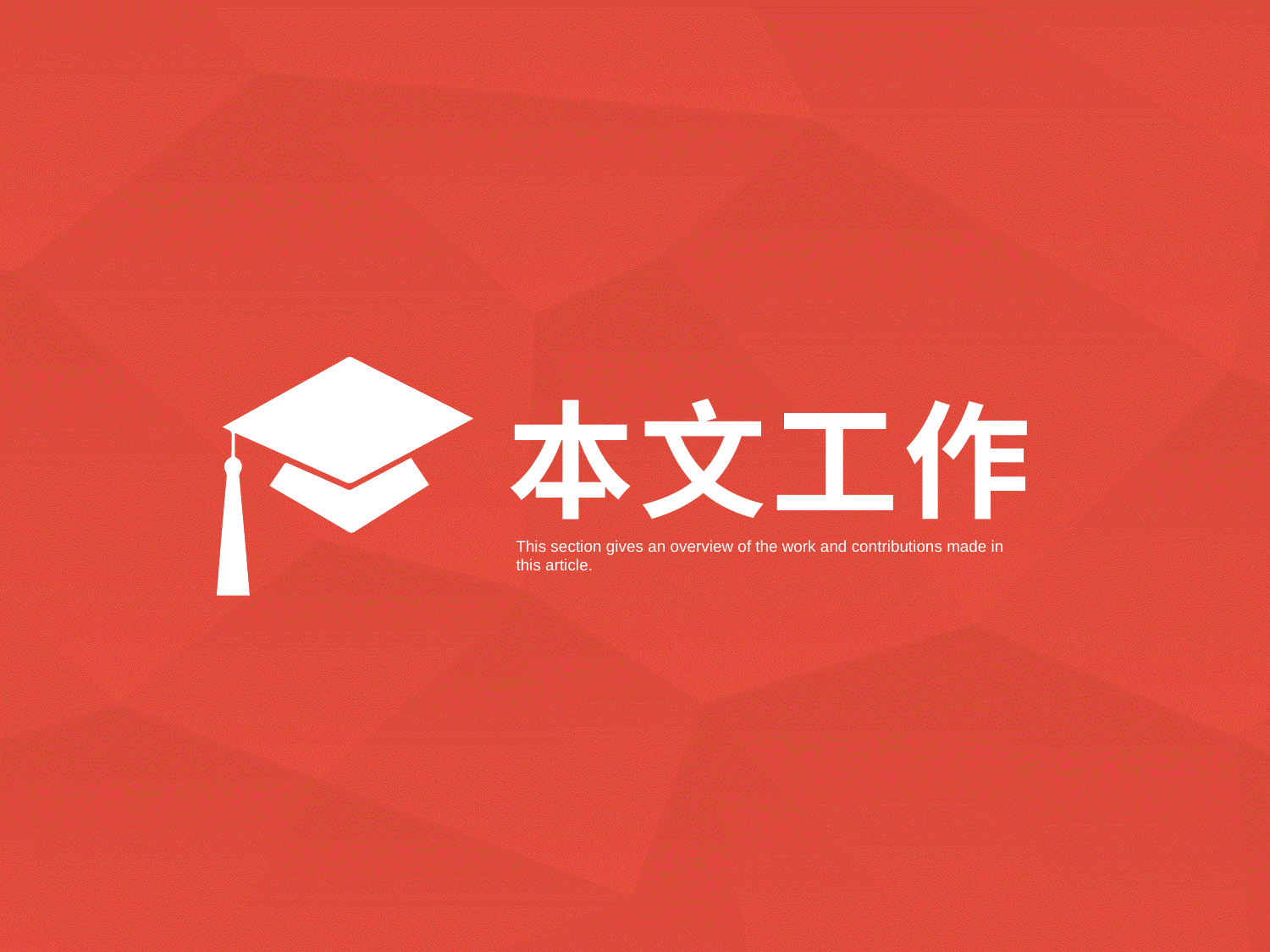

本文工作
This section gives an overview of the work and contributions made in this article.